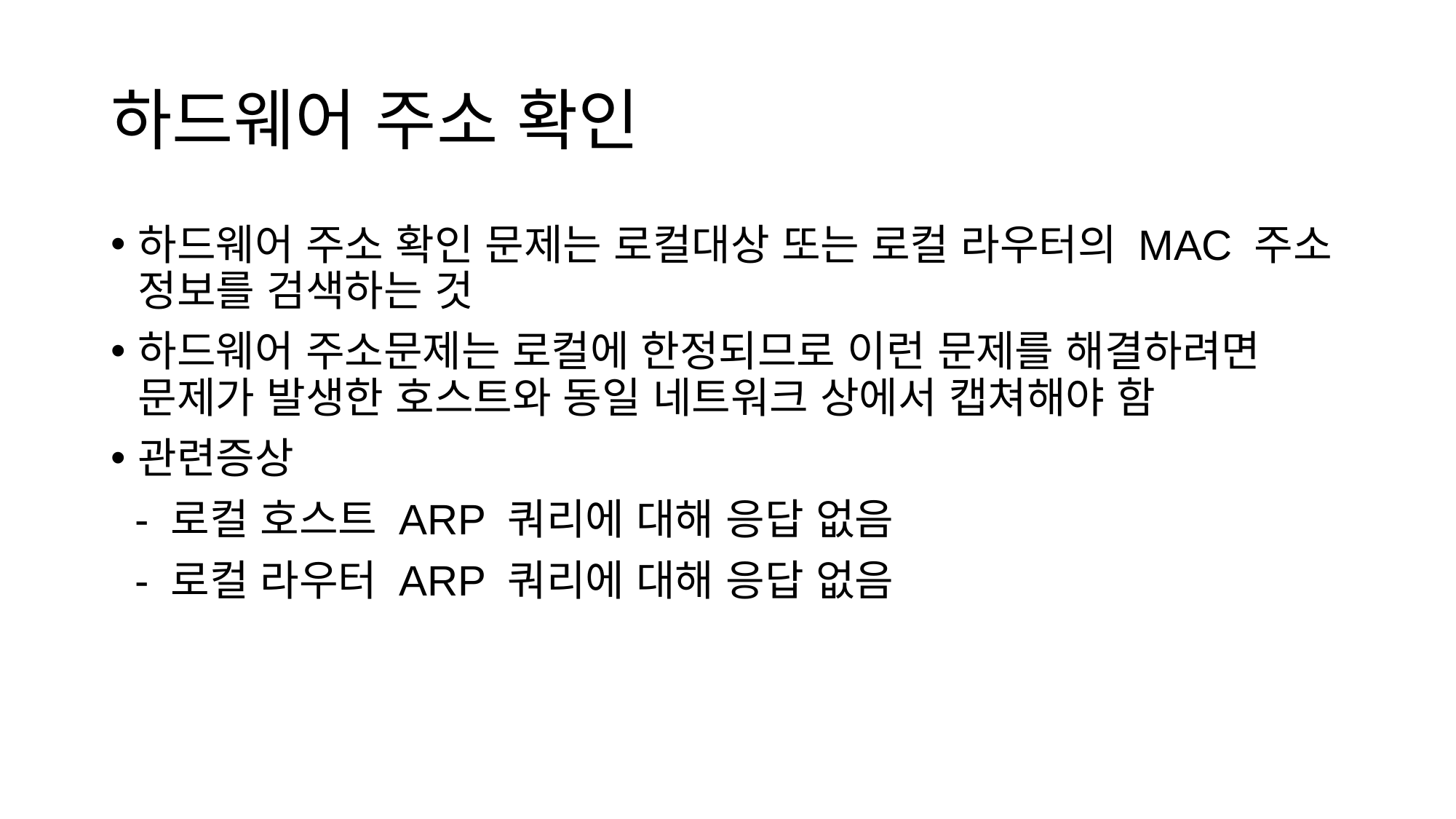

# 하드웨어 주소 확인
하드웨어 주소 확인 문제는 로컬대상 또는 로컬 라우터의 MAC 주소 정보를 검색하는 것
하드웨어 주소문제는 로컬에 한정되므로 이런 문제를 해결하려면 문제가 발생한 호스트와 동일 네트워크 상에서 캡쳐해야 함
관련증상
  - 로컬 호스트 ARP 쿼리에 대해 응답 없음
  - 로컬 라우터 ARP 쿼리에 대해 응답 없음